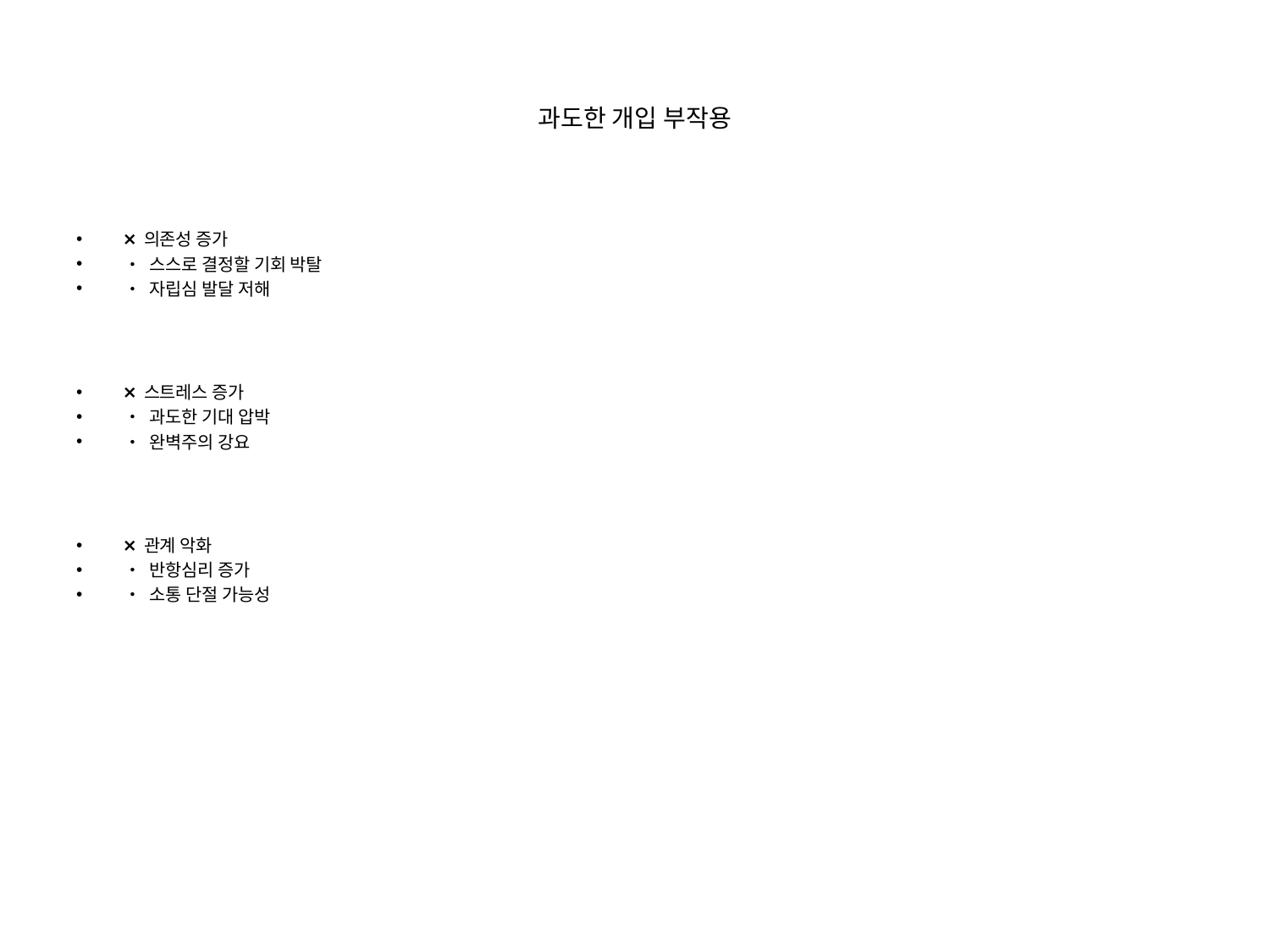

# 과도한 개입 부작용
❌ 의존성 증가
• 스스로 결정할 기회 박탈
• 자립심 발달 저해

❌ 스트레스 증가
• 과도한 기대 압박
• 완벽주의 강요

❌ 관계 악화
• 반항심리 증가
• 소통 단절 가능성